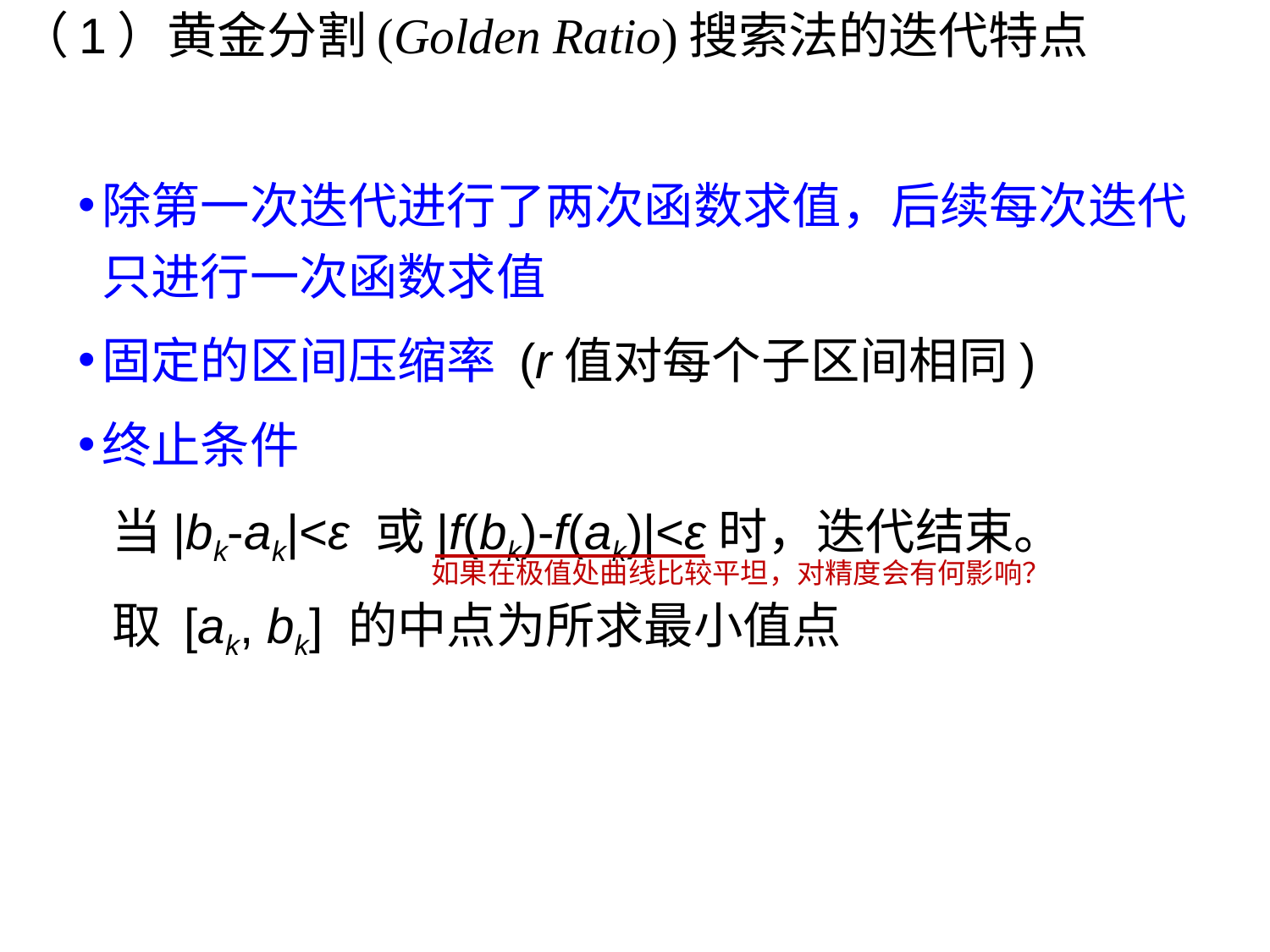

# （1）黄金分割(Golden Ratio)搜索法的迭代特点
除第一次迭代进行了两次函数求值，后续每次迭代只进行一次函数求值
固定的区间压缩率 (r值对每个子区间相同)
终止条件
  当|bk-ak|<ε 或|f(bk)-f(ak)|<ε时，迭代结束。
  取 [ak, bk] 的中点为所求最小值点
如果在极值处曲线比较平坦，对精度会有何影响？